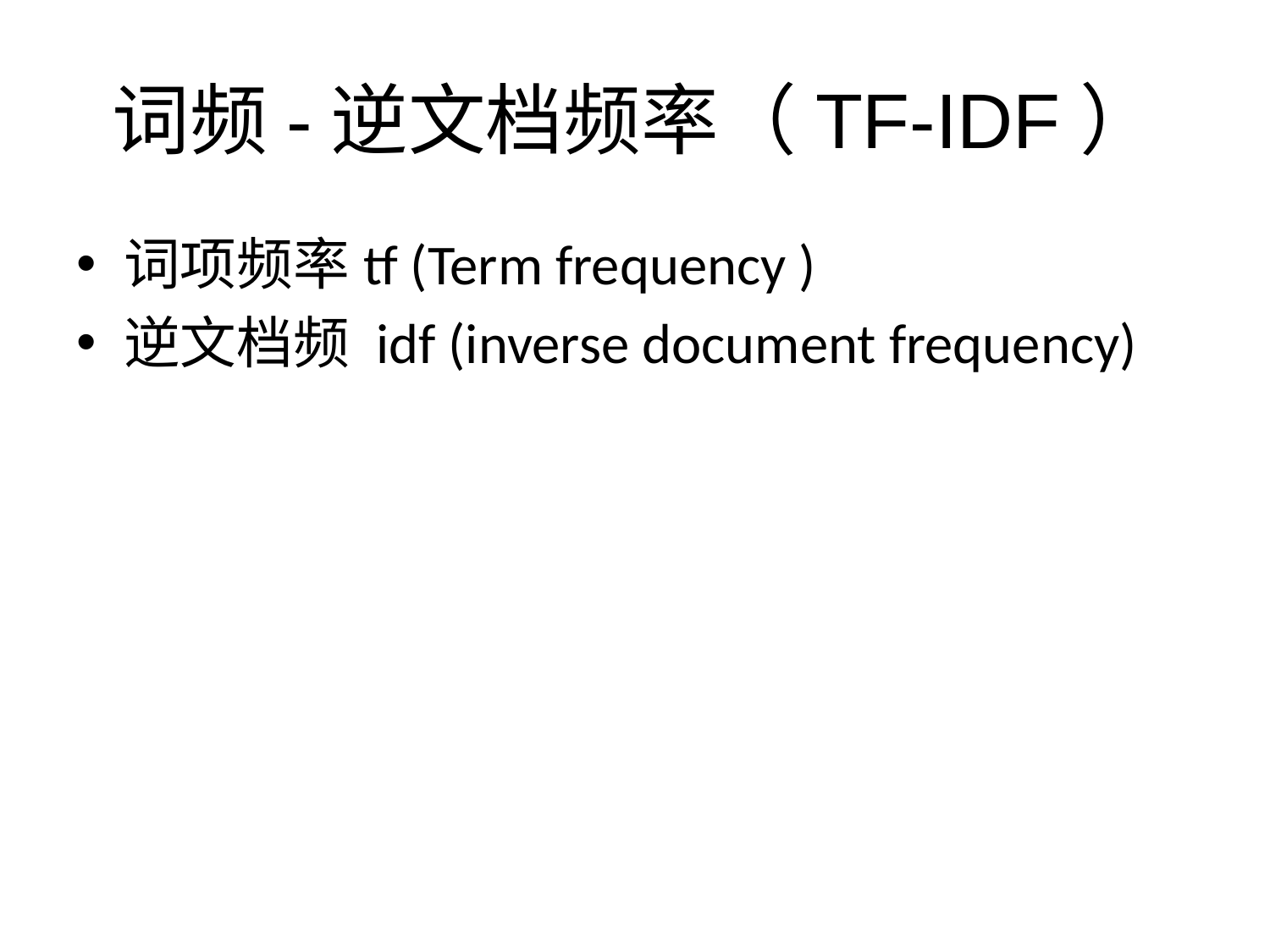

# 词频-逆文档频率（TF-IDF）
词项频率tf (Term frequency )
逆文档频 idf (inverse document frequency)